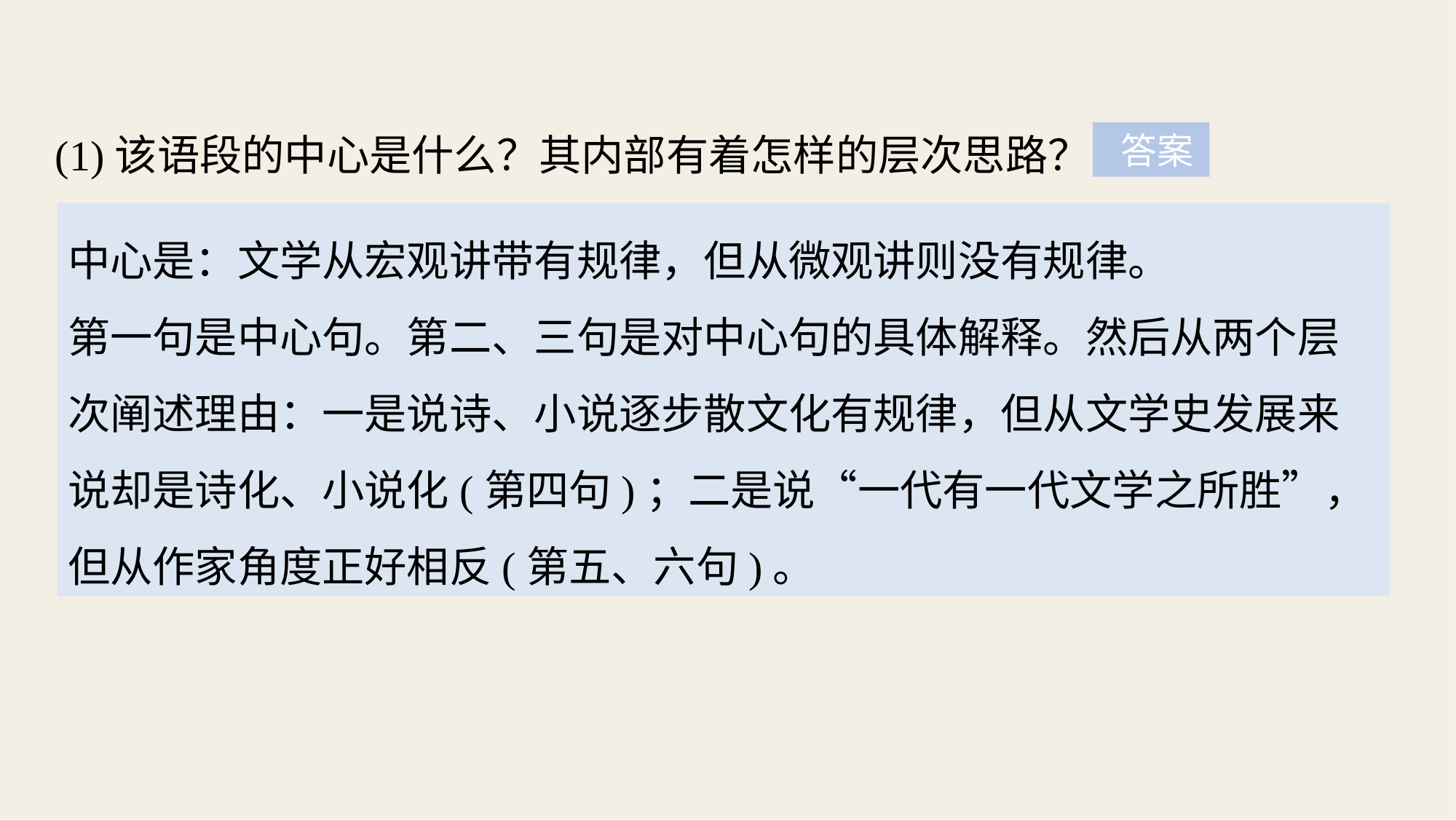

(1)该语段的中心是什么？其内部有着怎样的层次思路？
 答案
中心是：文学从宏观讲带有规律，但从微观讲则没有规律。
第一句是中心句。第二、三句是对中心句的具体解释。然后从两个层次阐述理由：一是说诗、小说逐步散文化有规律，但从文学史发展来说却是诗化、小说化(第四句)；二是说“一代有一代文学之所胜”，但从作家角度正好相反(第五、六句)。